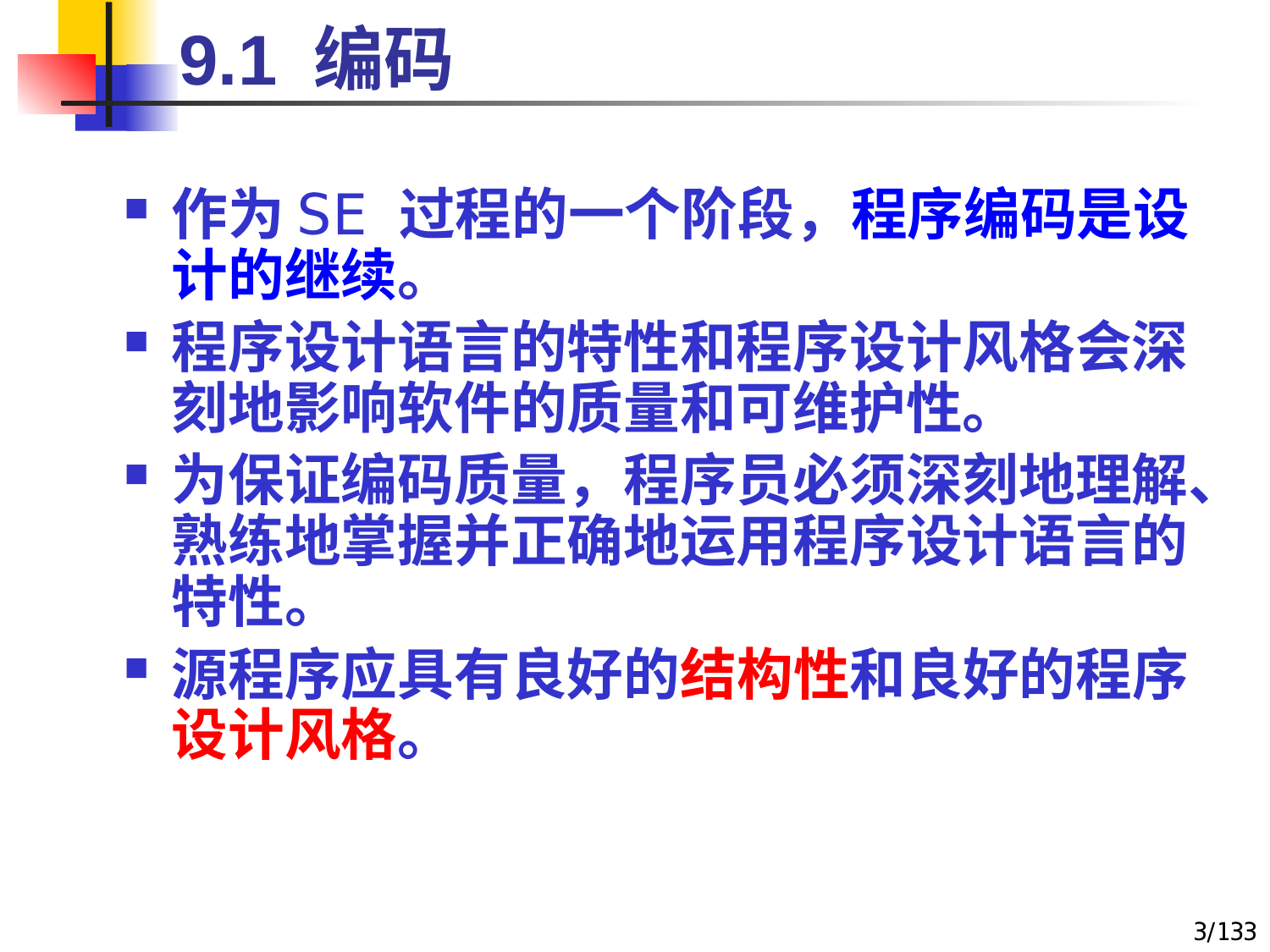

# 9.1 编码
作为SE 过程的一个阶段，程序编码是设计的继续。
程序设计语言的特性和程序设计风格会深刻地影响软件的质量和可维护性。
为保证编码质量，程序员必须深刻地理解、熟练地掌握并正确地运用程序设计语言的特性。
源程序应具有良好的结构性和良好的程序设计风格。

3/133